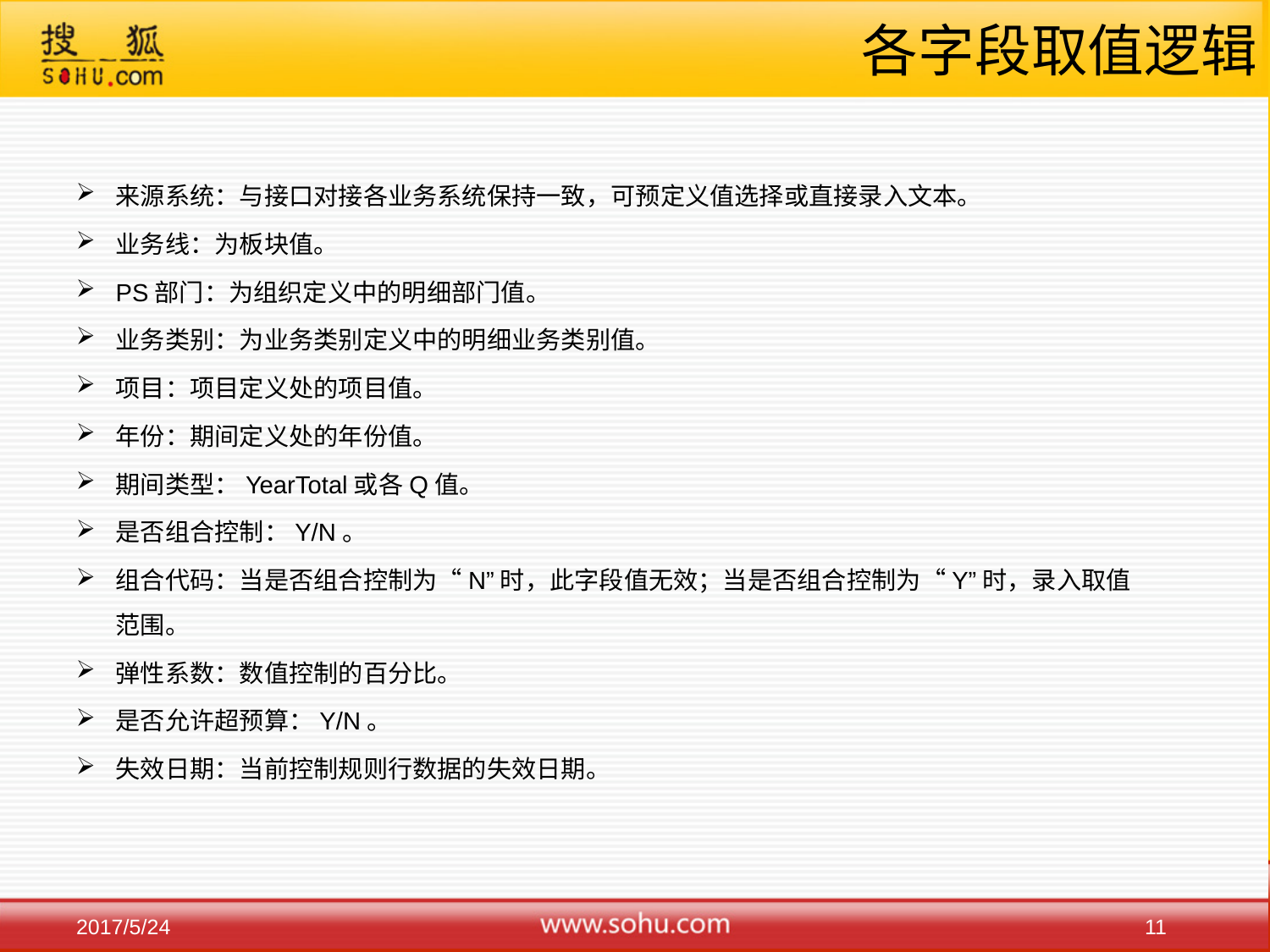

# 各字段取值逻辑
来源系统：与接口对接各业务系统保持一致，可预定义值选择或直接录入文本。
业务线：为板块值。
PS部门：为组织定义中的明细部门值。
业务类别：为业务类别定义中的明细业务类别值。
项目：项目定义处的项目值。
年份：期间定义处的年份值。
期间类型：YearTotal或各Q值。
是否组合控制：Y/N。
组合代码：当是否组合控制为“N”时，此字段值无效；当是否组合控制为“Y”时，录入取值范围。
弹性系数：数值控制的百分比。
是否允许超预算：Y/N。
失效日期：当前控制规则行数据的失效日期。
11